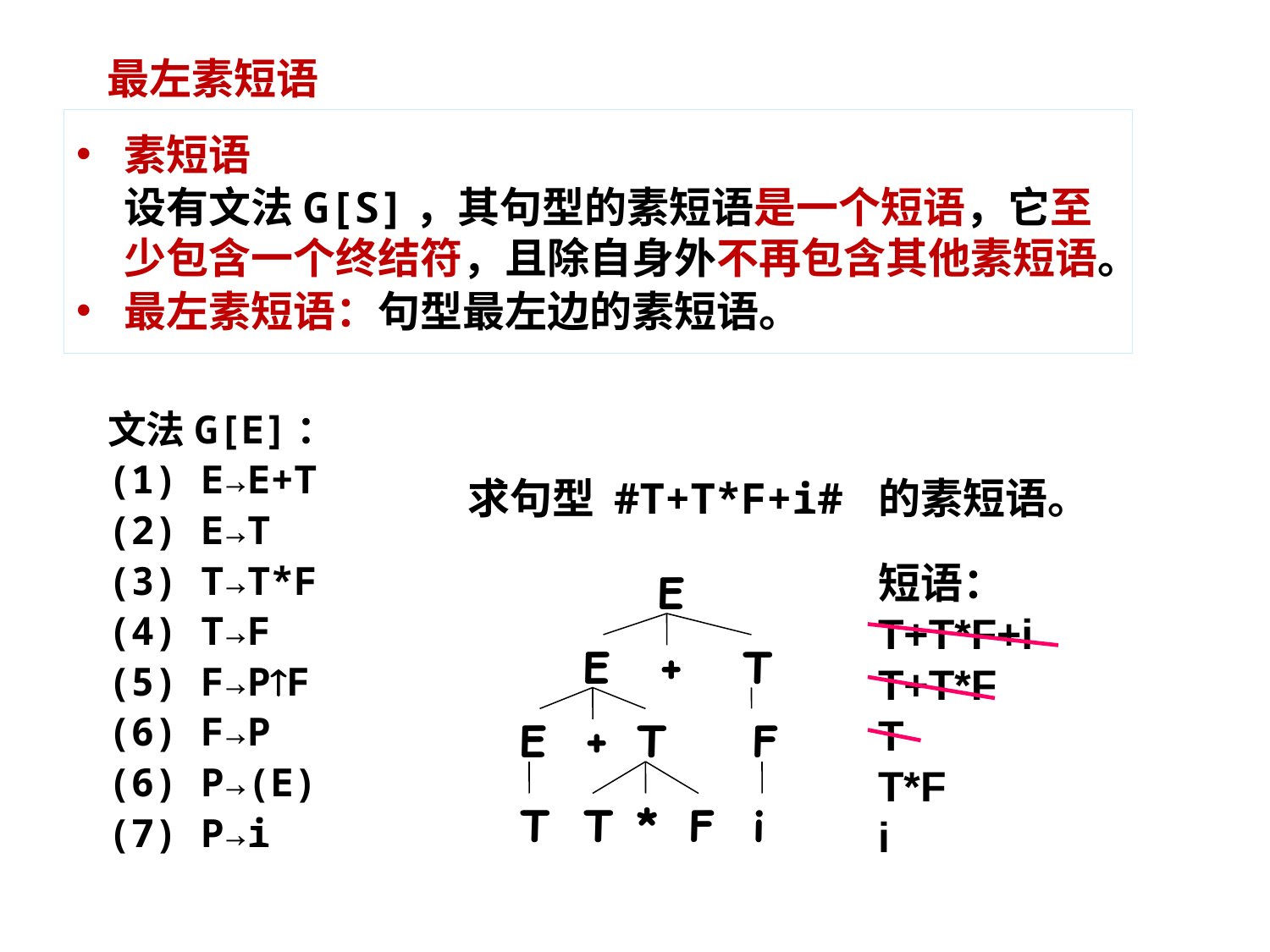

最左素短语
素短语
	设有文法G[S]，其句型的素短语是一个短语，它至少包含一个终结符，且除自身外不再包含其他素短语。
最左素短语：句型最左边的素短语。
文法G[E]：
(1) E→E+T
(2) E→T
(3) T→T*F
(4) T→F
(5) F→P↑F
(6) F→P
(6) P→(E)
(7) P→i
求句型 #T+T*F+i# 的素短语。
短语：
T+T*F+i
T+T*F
T
T*F
i
E

E
+
T

E
+
T
F

T
T
*
F
i